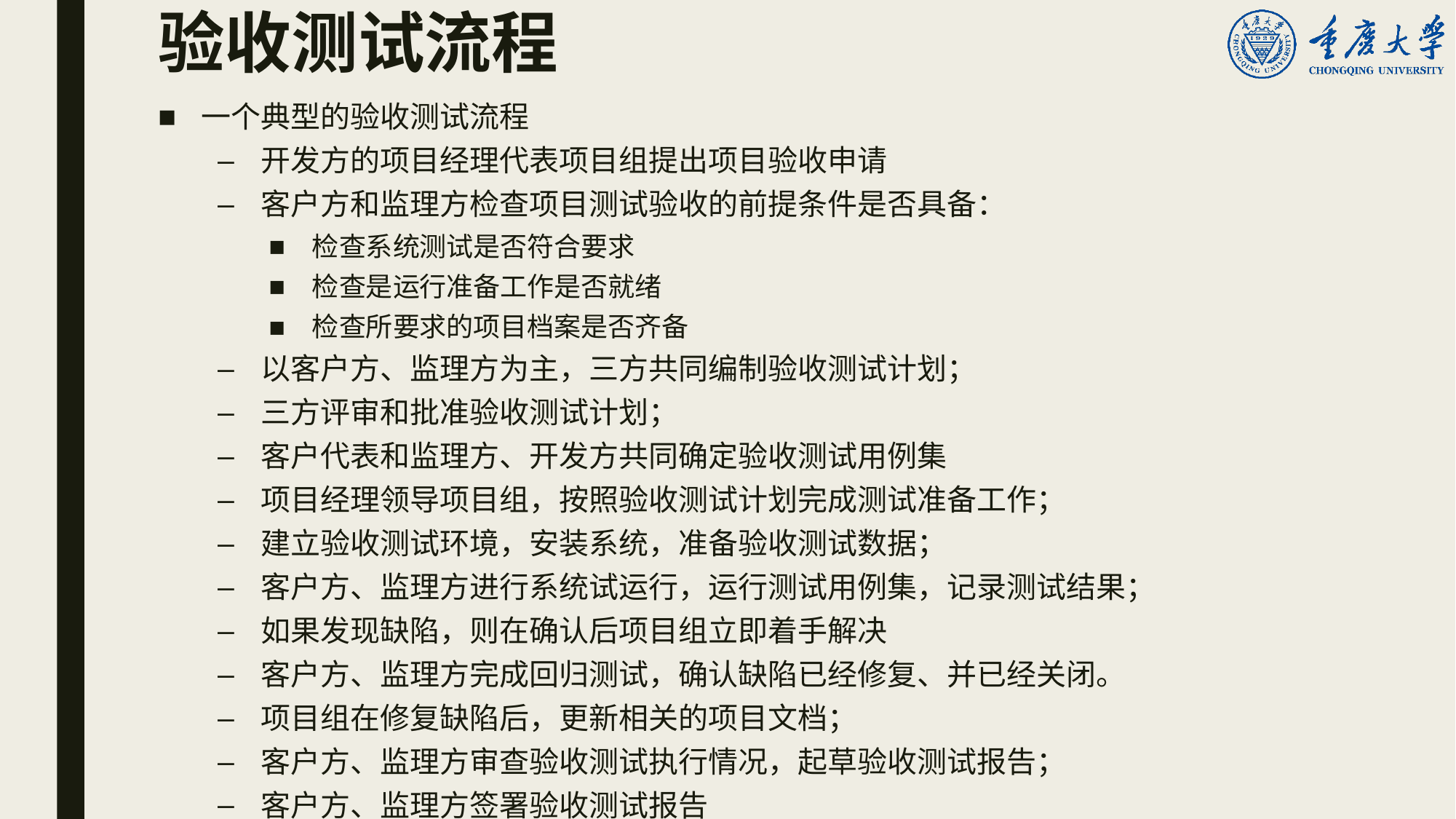

# 验收测试流程
一个典型的验收测试流程
开发方的项目经理代表项目组提出项目验收申请
客户方和监理方检查项目测试验收的前提条件是否具备：
检查系统测试是否符合要求
检查是运行准备工作是否就绪
检查所要求的项目档案是否齐备
以客户方、监理方为主，三方共同编制验收测试计划；
三方评审和批准验收测试计划；
客户代表和监理方、开发方共同确定验收测试用例集
项目经理领导项目组，按照验收测试计划完成测试准备工作；
建立验收测试环境，安装系统，准备验收测试数据；
客户方、监理方进行系统试运行，运行测试用例集，记录测试结果；
如果发现缺陷，则在确认后项目组立即着手解决
客户方、监理方完成回归测试，确认缺陷已经修复、并已经关闭。
项目组在修复缺陷后，更新相关的项目文档；
客户方、监理方审查验收测试执行情况，起草验收测试报告；
客户方、监理方签署验收测试报告